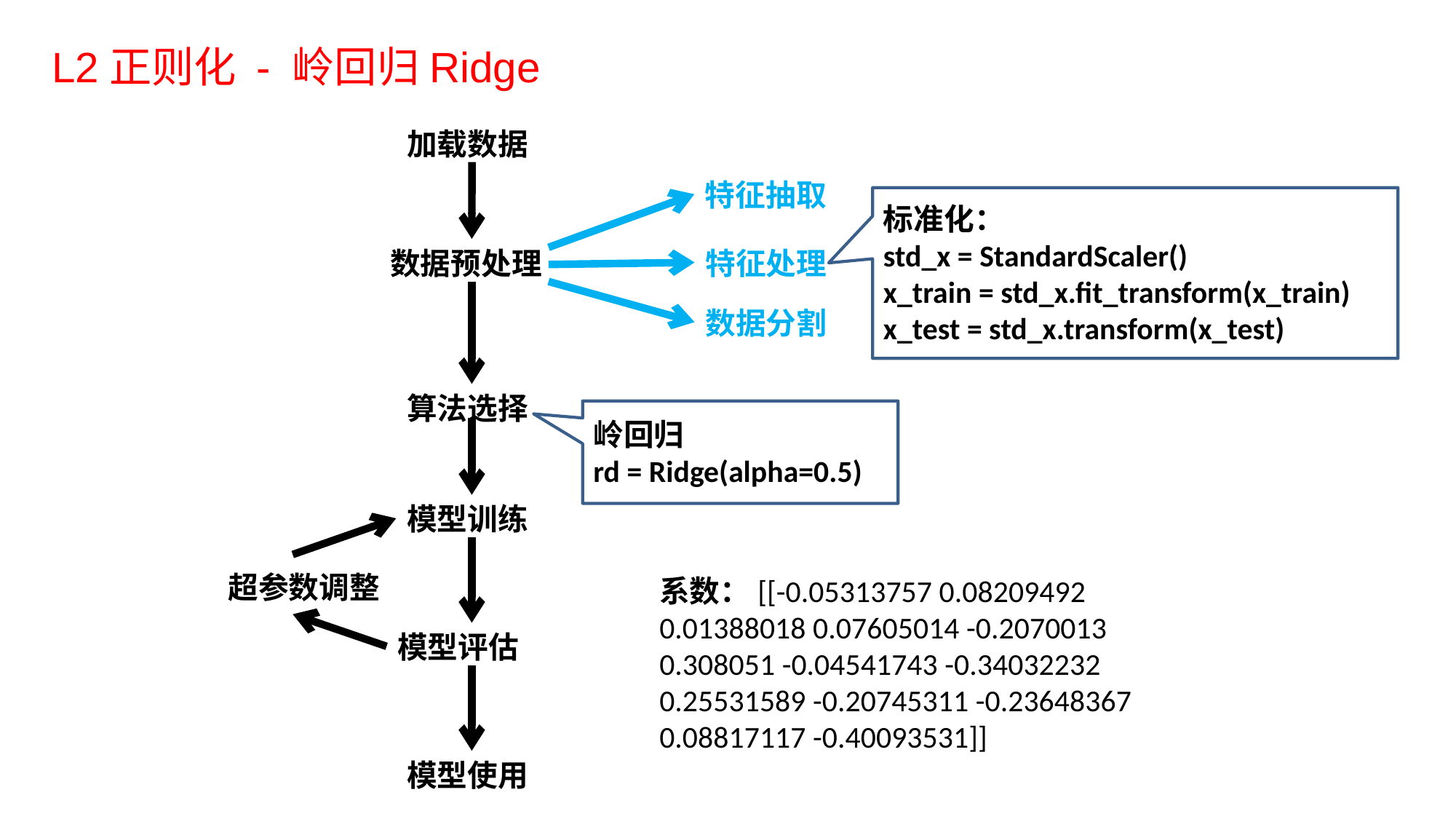

L2正则化 - 岭回归Ridge
加载数据
特征抽取
标准化：
std_x = StandardScaler()
x_train = std_x.fit_transform(x_train)
x_test = std_x.transform(x_test)
数据预处理
特征处理
数据分割
算法选择
岭回归
rd = Ridge(alpha=0.5)
模型训练
超参数调整
系数：[[-0.05313757 0.08209492 0.01388018 0.07605014 -0.2070013 0.308051 -0.04541743 -0.34032232 0.25531589 -0.20745311 -0.23648367 0.08817117 -0.40093531]]
模型评估
模型使用